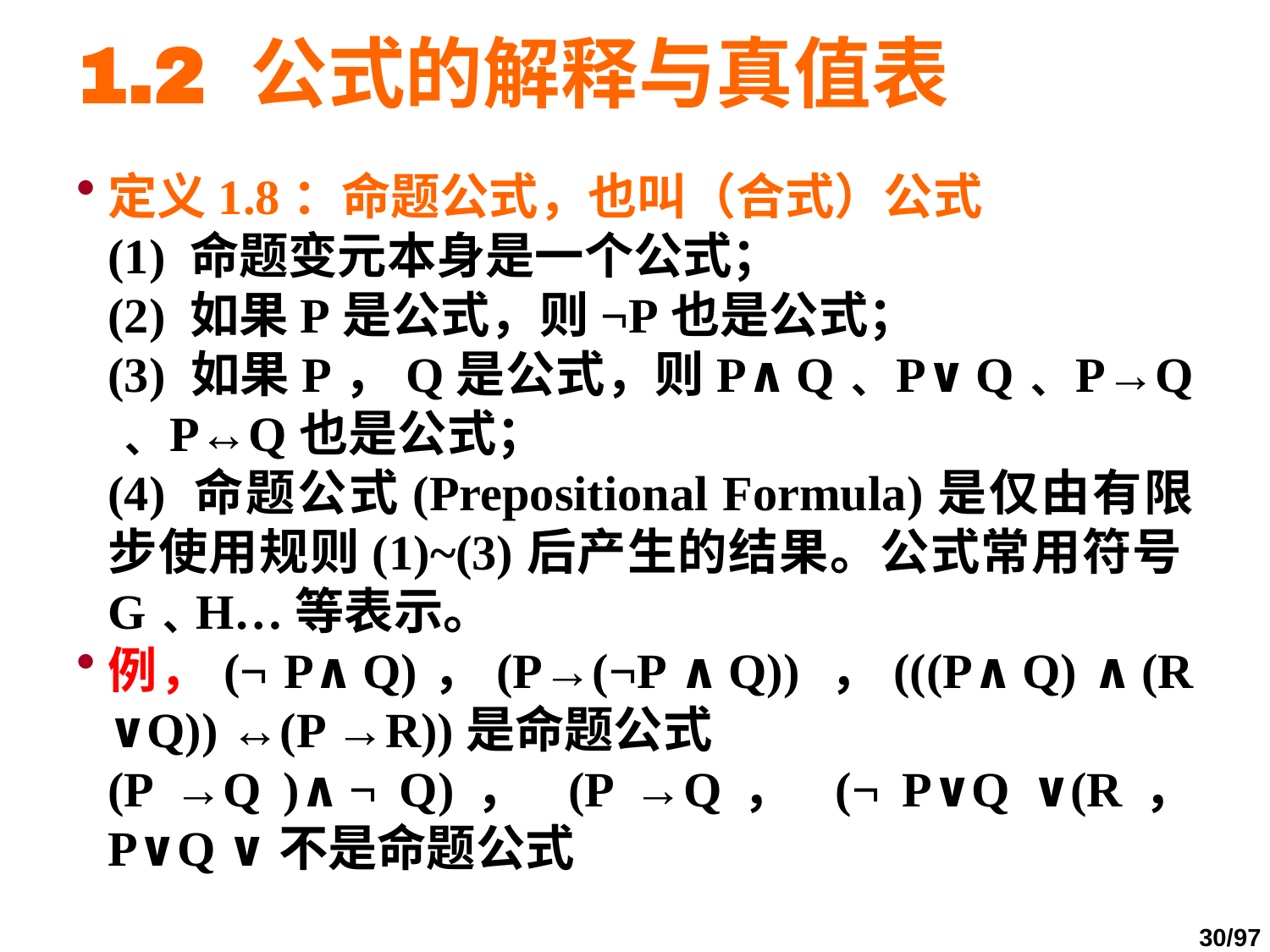

# 1.2 公式的解释与真值表
定义1.8：命题公式，也叫（合式）公式
	(1) 命题变元本身是一个公式；
	(2) 如果P是公式，则¬P也是公式；
	(3) 如果P，Q是公式，则P∧Q﹑ P∨Q﹑ P→Q﹑ P↔Q也是公式；
	(4) 命题公式(Prepositional Formula)是仅由有限步使用规则(1)~(3)后产生的结果。公式常用符号G﹑H…等表示。
例，(¬ P∧Q)，(P→(¬P ∧Q)) ，(((P∧Q) ∧(R ∨Q)) ↔(P →R))是命题公式
	(P →Q )∧¬ Q)， (P →Q， (¬ P∨Q ∨(R， P∨Q ∨不是命题公式